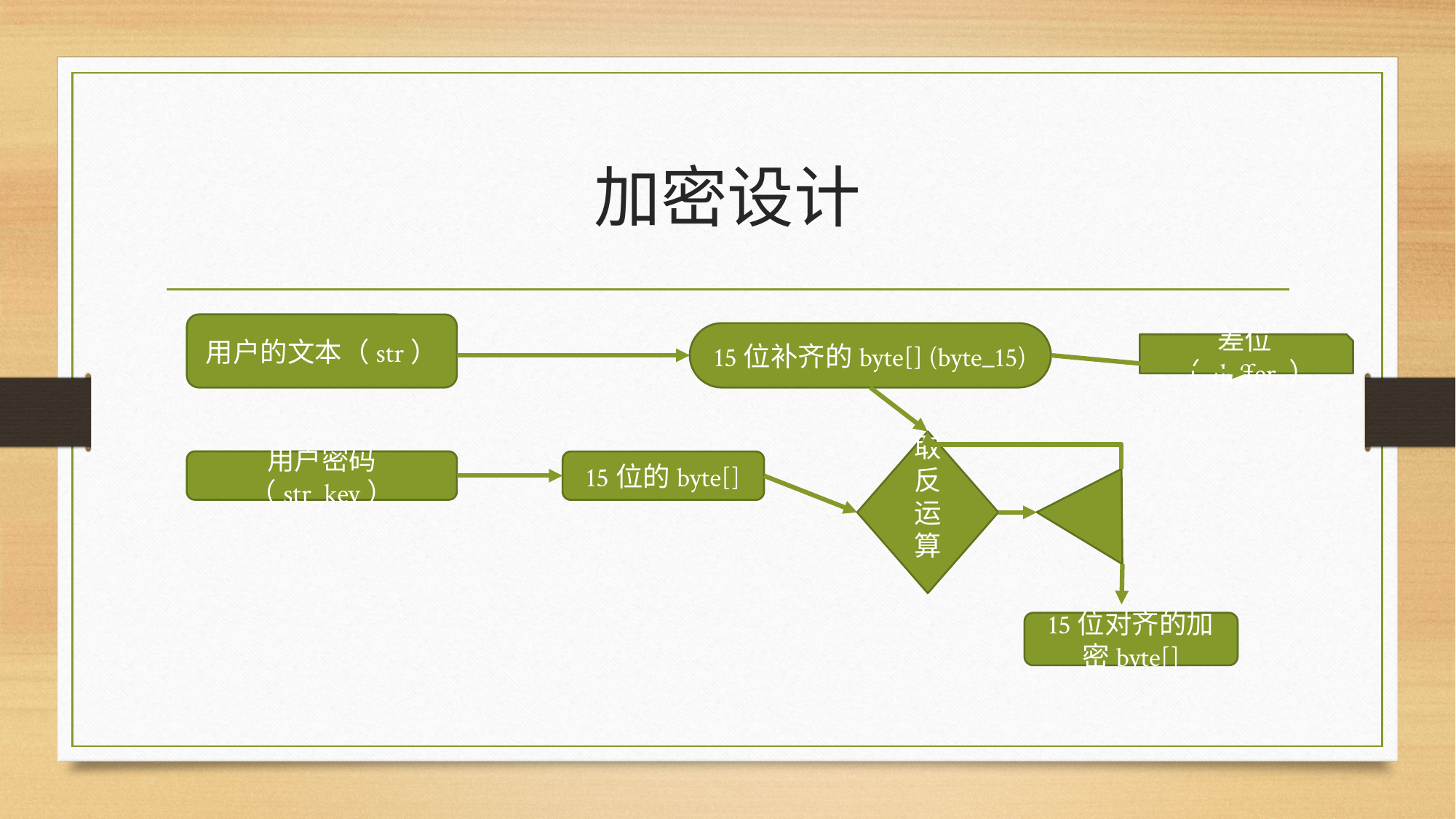

# 加密设计
用户的文本（str）
15位补齐的byte[] (byte_15)
差位（ deffer ）
取反运算

用户密码（str_key）
15位的byte[]

15位对齐的加密byte[]